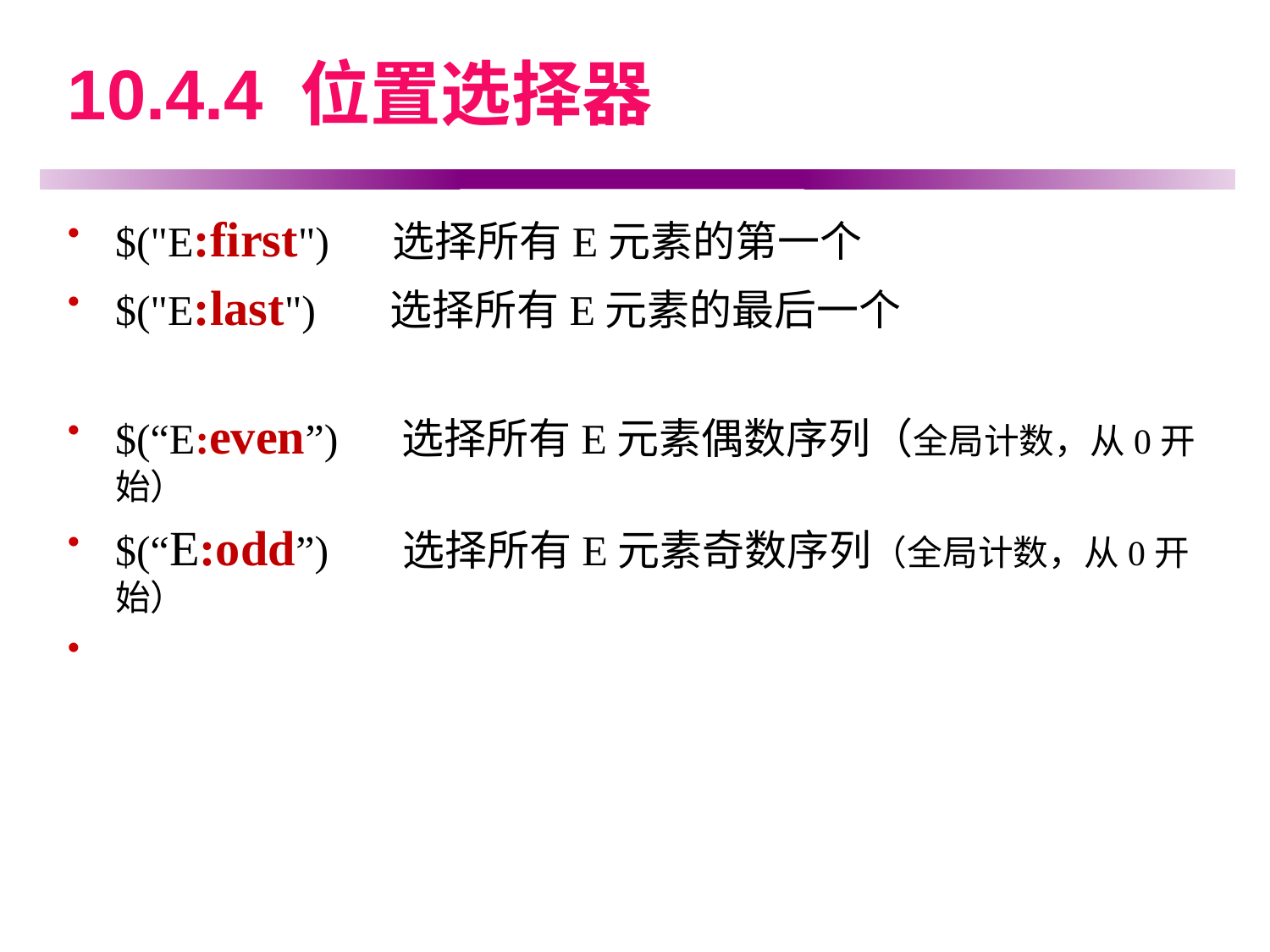

# 10.4.4 位置选择器
$("E:first")     选择所有E元素的第一个
$("E:last")      选择所有E元素的最后一个

$(“E:even”)     选择所有E元素偶数序列（全局计数，从0开始）
$(“E:odd”)      选择所有E元素奇数序列（全局计数，从0开始）